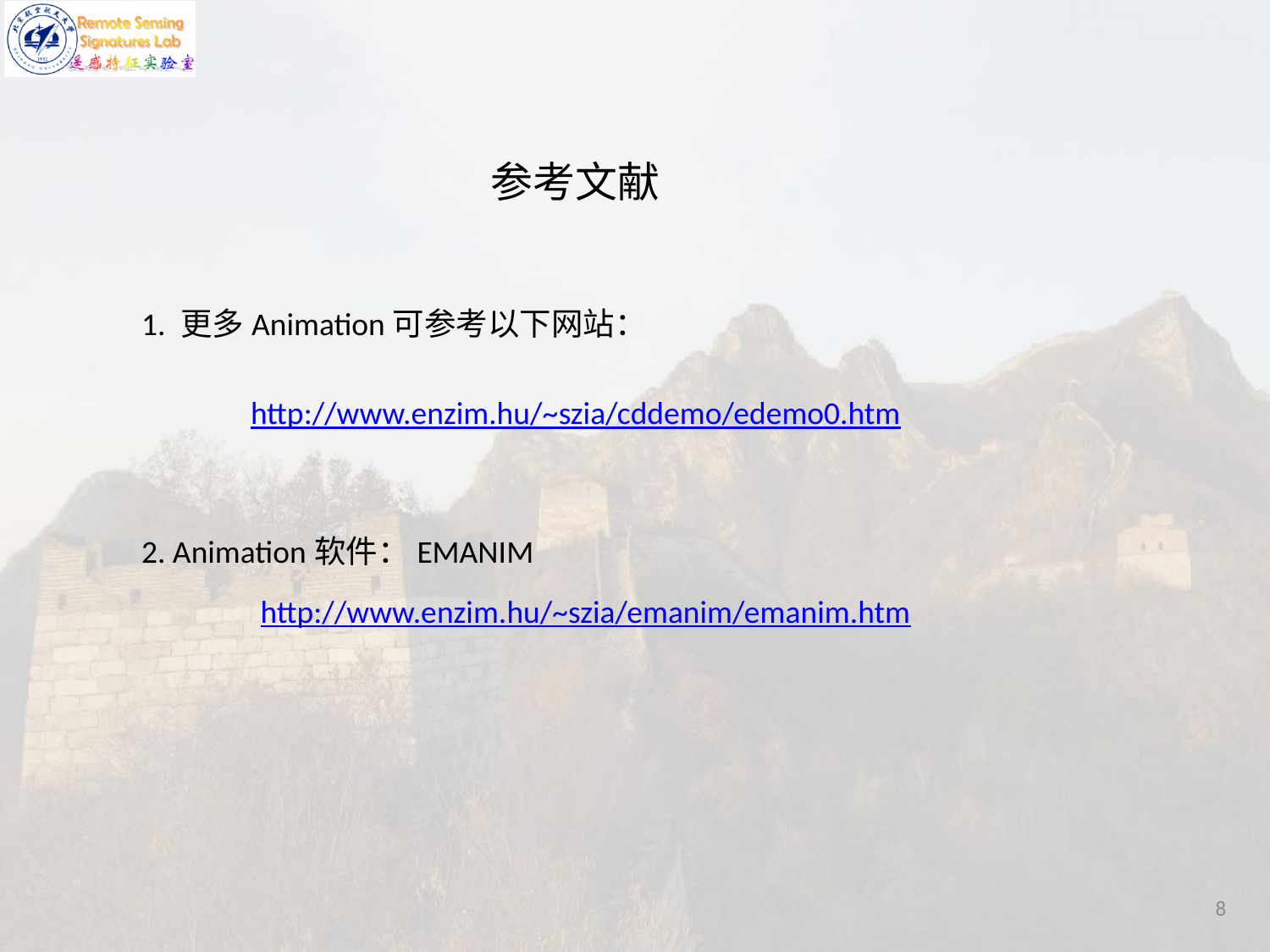

参考文献
1. 更多Animation可参考以下网站：

http://www.enzim.hu/~szia/cddemo/edemo0.htm

2. Animation软件：EMANIM
http://www.enzim.hu/~szia/emanim/emanim.htm

8